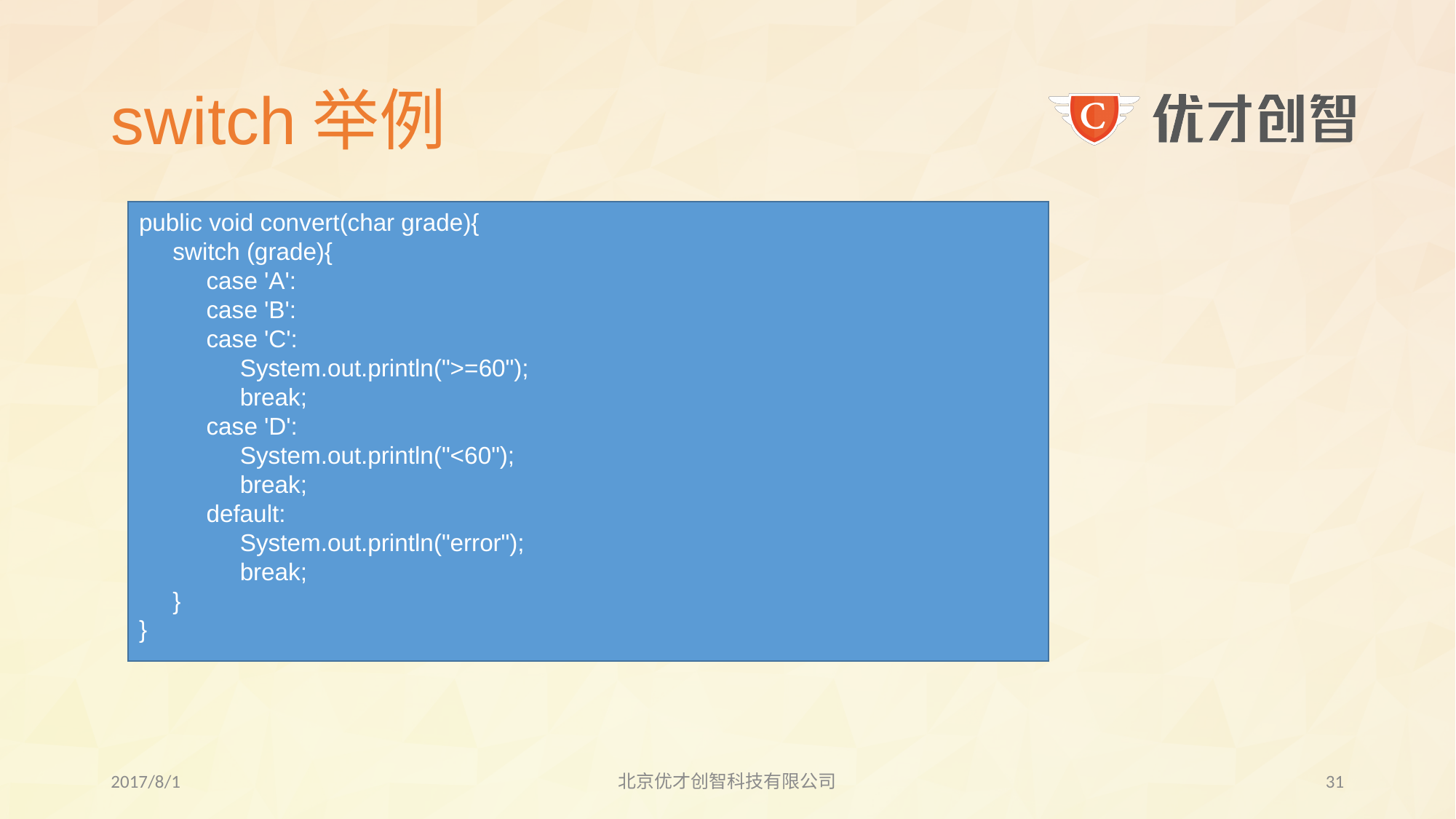

# switch举例
public void convert(char grade){
     switch (grade){
          case 'A':
          case 'B':
          case 'C':
               System.out.println(">=60");
               break;
          case 'D':
               System.out.println("<60");
               break;
          default:
               System.out.println("error");
               break;
     }
}
2017/8/1
北京优才创智科技有限公司
31